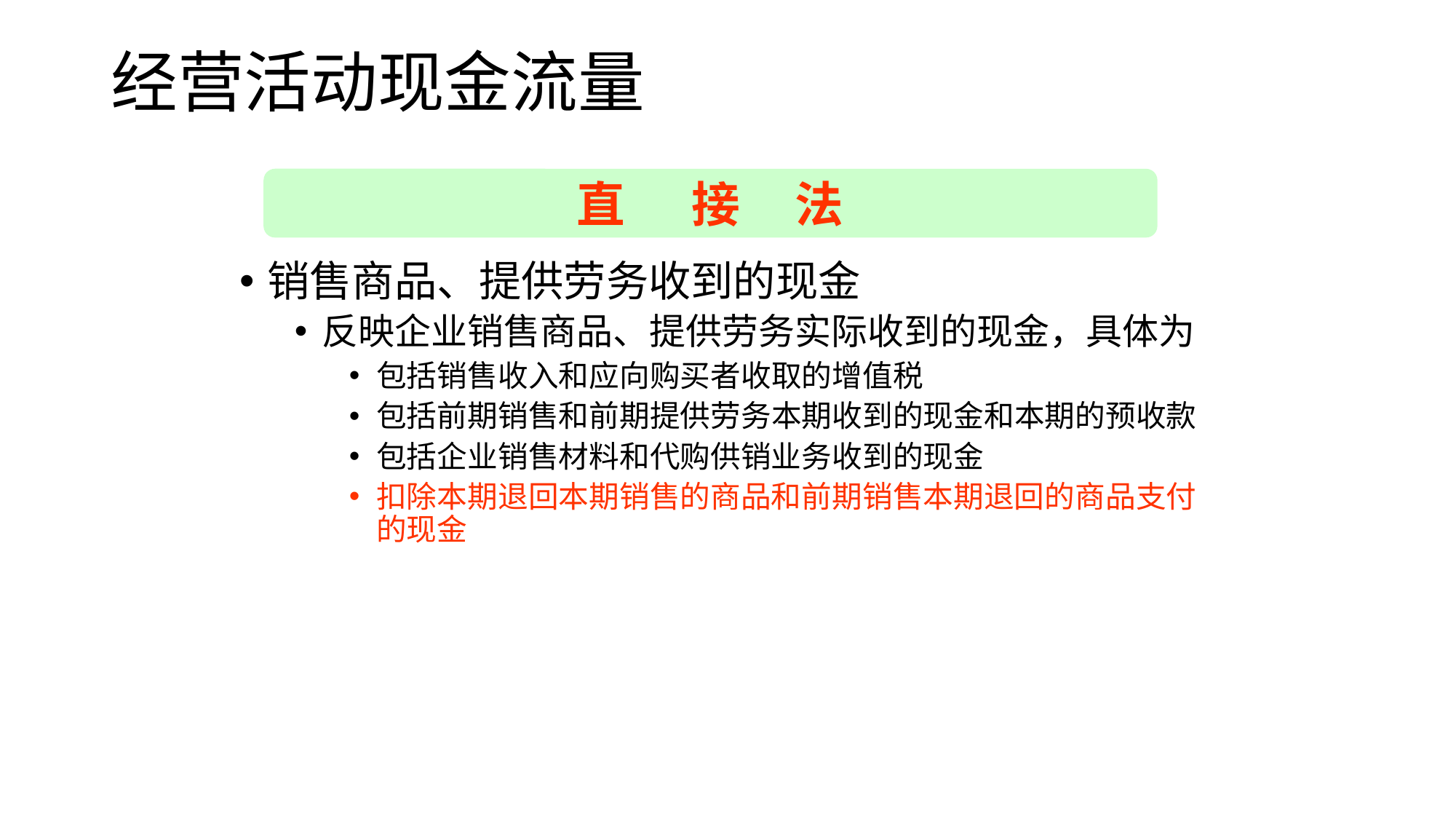

# 经营活动现金流量
直      接     法
销售商品、提供劳务收到的现金
反映企业销售商品、提供劳务实际收到的现金，具体为
包括销售收入和应向购买者收取的增值税
包括前期销售和前期提供劳务本期收到的现金和本期的预收款
包括企业销售材料和代购供销业务收到的现金
扣除本期退回本期销售的商品和前期销售本期退回的商品支付的现金
2023/3/30
28